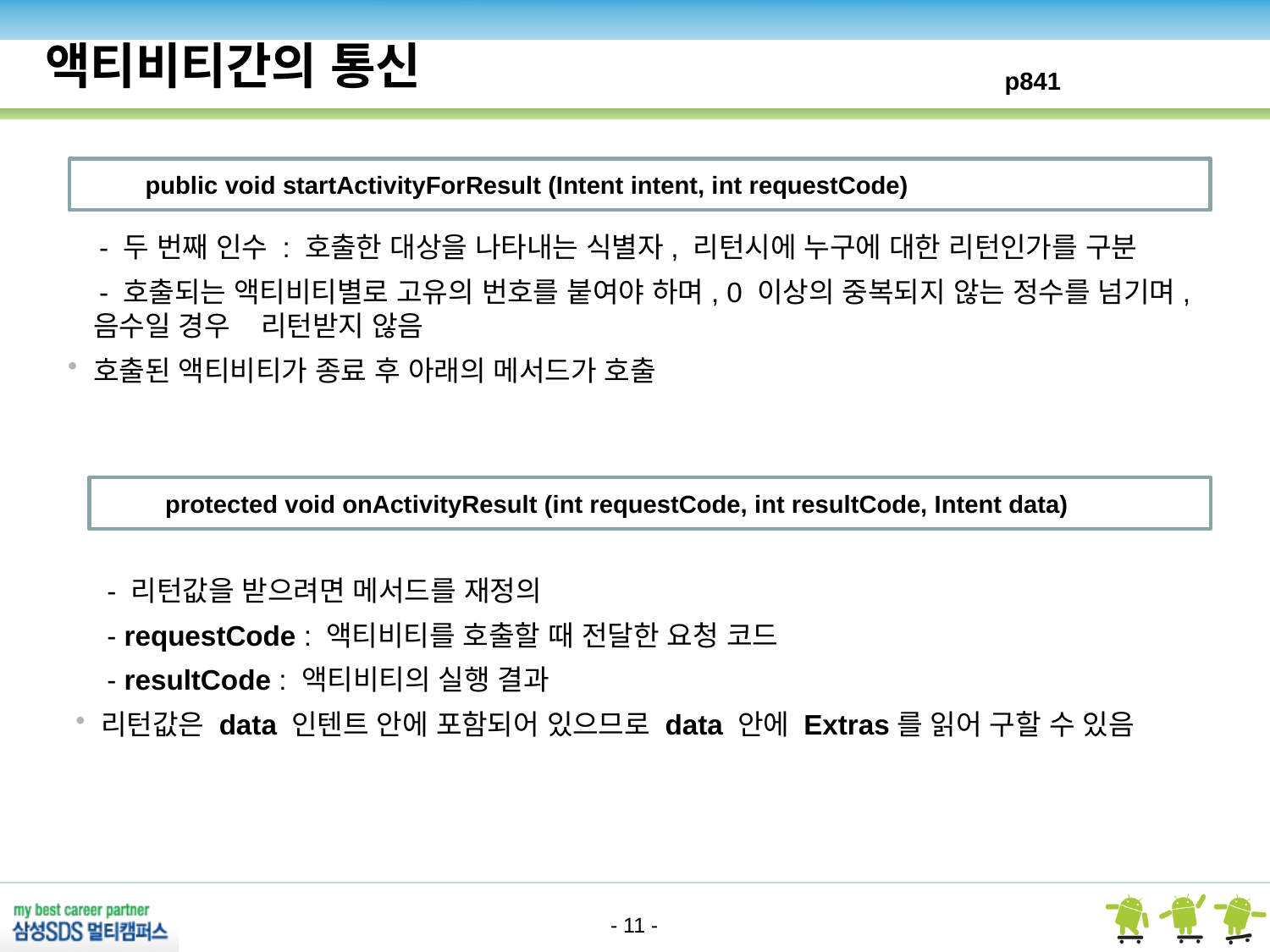

액티비티간의 통신
p841
public void startActivityForResult (Intent intent, int requestCode)
    - 두 번째 인수 : 호출한 대상을 나타내는 식별자, 리턴시에 누구에 대한 리턴인가를 구분
    - 호출되는 액티비티별로 고유의 번호를 붙여야 하며, 0 이상의 중복되지 않는 정수를 넘기며, 음수일 경우    리턴받지 않음
호출된 액티비티가 종료 후 아래의 메서드가 호출
protected void onActivityResult (int requestCode, int resultCode, Intent data)
    - 리턴값을 받으려면 메서드를 재정의
    - requestCode : 액티비티를 호출할 때 전달한 요청 코드
    - resultCode : 액티비티의 실행 결과
리턴값은 data 인텐트 안에 포함되어 있으므로 data 안에 Extras를 읽어 구할 수 있음
- 11 -